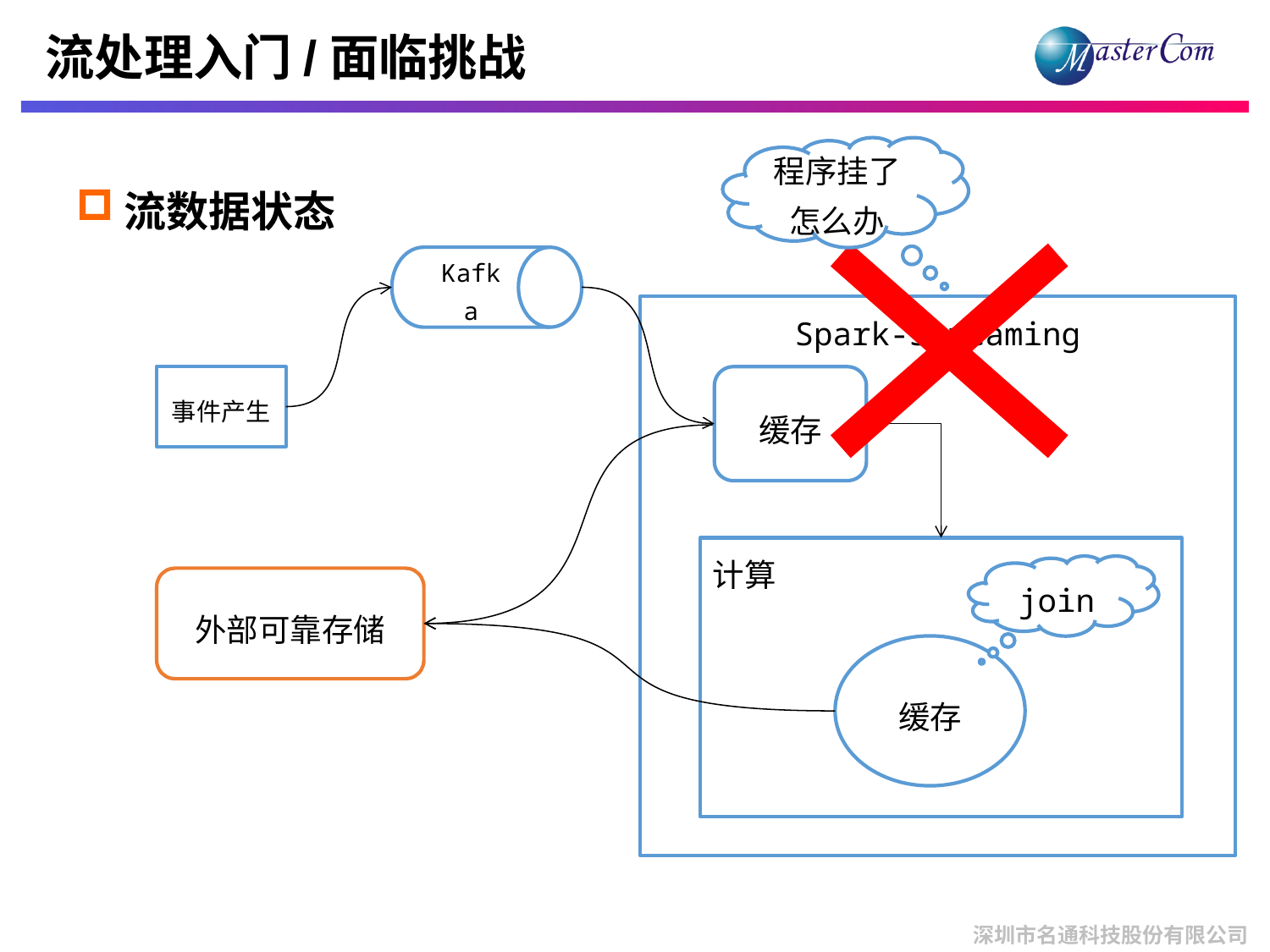

# 流处理入门/面临挑战
程序挂了怎么办
流数据状态

Kafka
Spark-Streaming
事件产生
缓存
计算
join
外部可靠存储
缓存